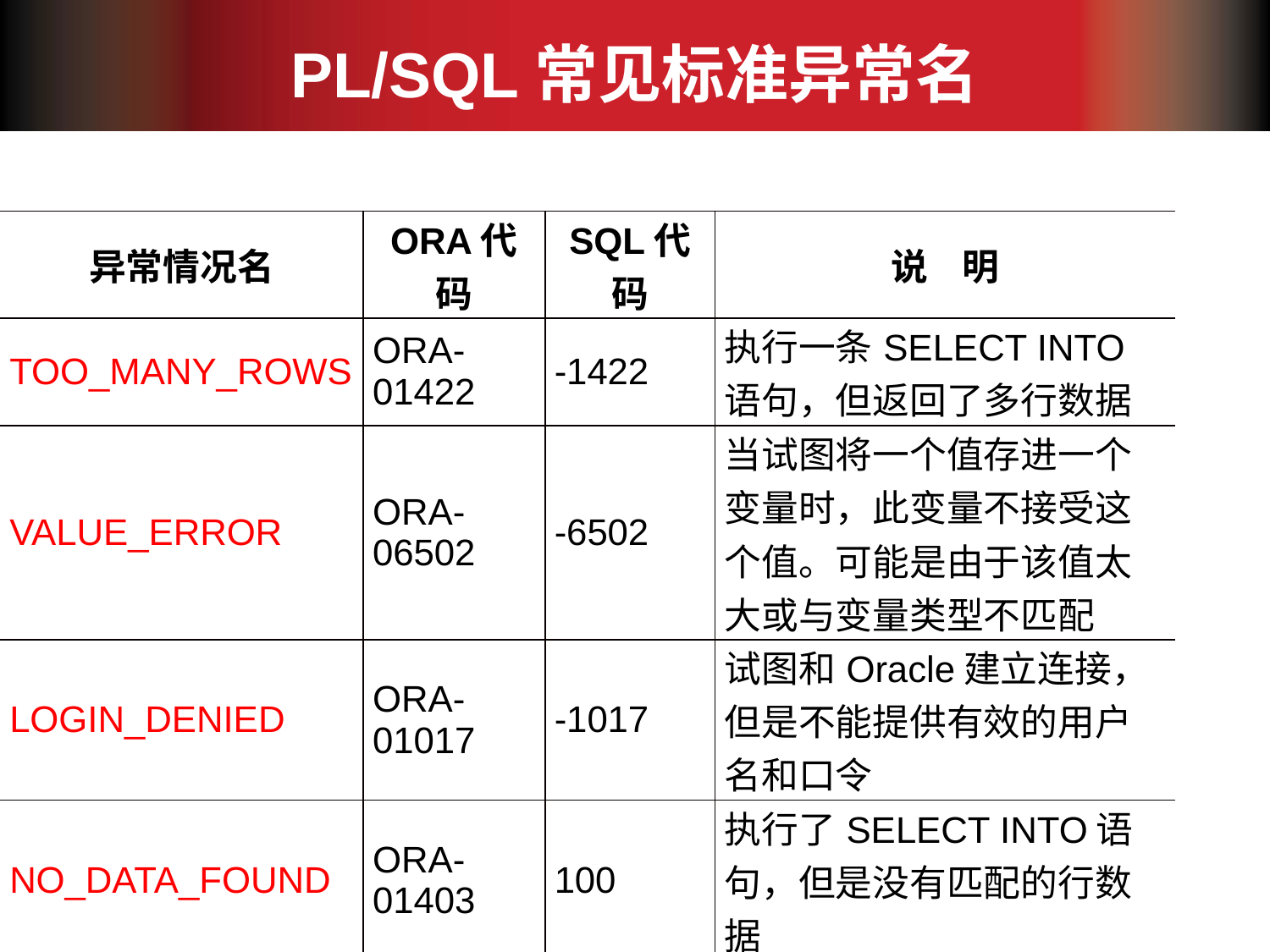

# PL/SQL常见标准异常名
| 异常情况名 | ORA代码 | SQL代码 | 说 明 |
| --- | --- | --- | --- |
| TOO\_MANY\_ROWS | ORA-01422 | -1422 | 执行一条SELECT INTO语句，但返回了多行数据 |
| VALUE\_ERROR | ORA-06502 | -6502 | 当试图将一个值存进一个变量时，此变量不接受这个值。可能是由于该值太大或与变量类型不匹配 |
| LOGIN\_DENIED | ORA-01017 | -1017 | 试图和Oracle建立连接，但是不能提供有效的用户名和口令 |
| NO\_DATA\_FOUND | ORA-01403 | 100 | 执行了SELECT INTO语句，但是没有匹配的行数据 |